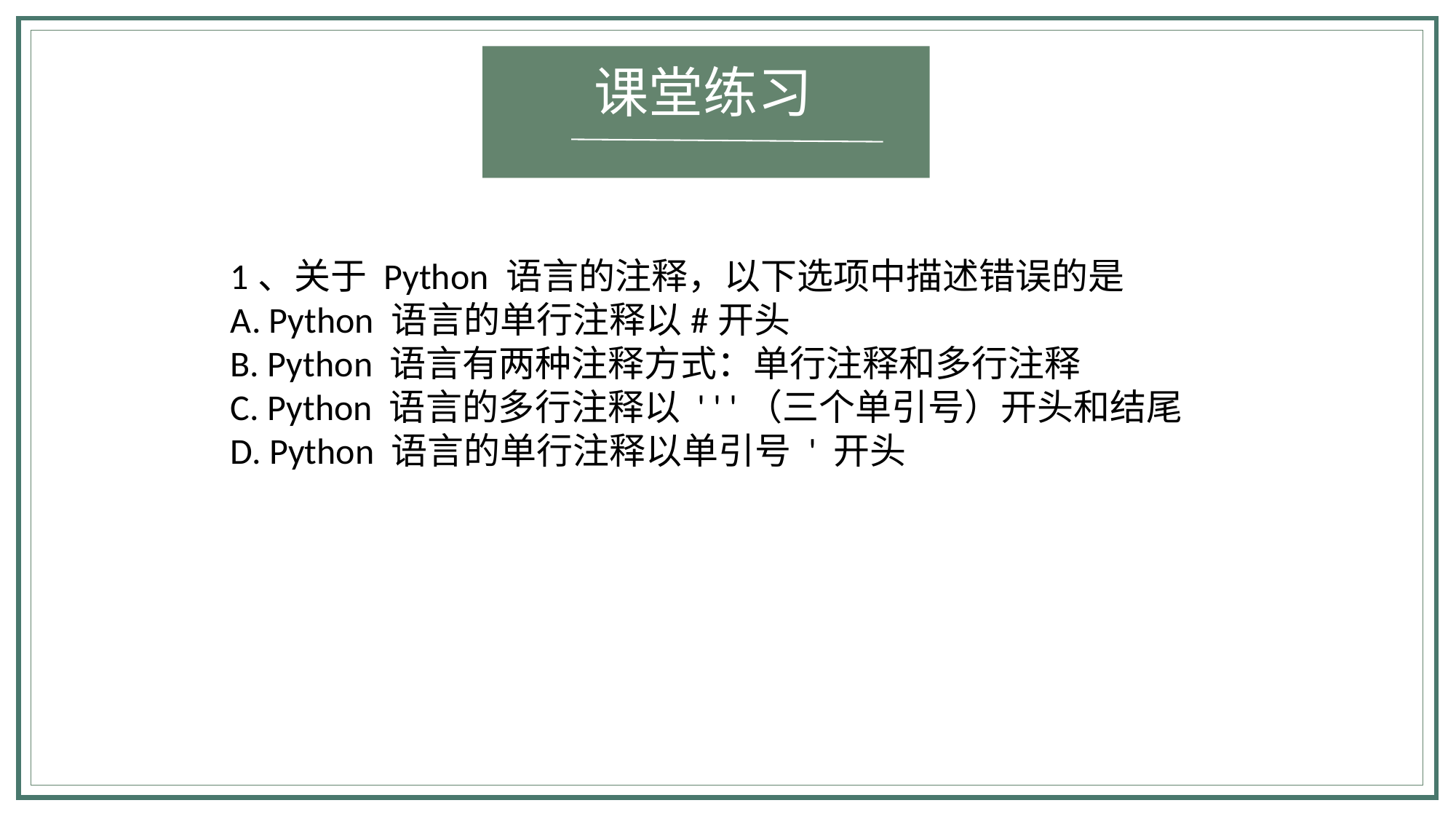

课堂练习
1、关于 Python 语言的注释，以下选项中描述错误的是‬‬‬‬‬‬‬‬‬‬‬‬‬‬‬‬‬‬‬‬‬‬‬‬‬‬‬‬‬‬‬‬‬‬‬‬‬‬‬‬‬‬‬‬‬‬‬‬‬‬‬‬‬‬‬‬‬‬‬‬‬‬‬‬‬‬‬‬‬‬‬‬‬‬‬‬‬‬‬‬‬‬‬‬‬‬‬‬‬‬‬‬‬‬‬‬
A. Python 语言的单行注释以#开头
B. Python 语言有两种注释方式：单行注释和多行注释
C. Python 语言的多行注释以 ' ' '（三个单引号）开头和结尾
D. Python 语言的单行注释以单引号 ' 开头